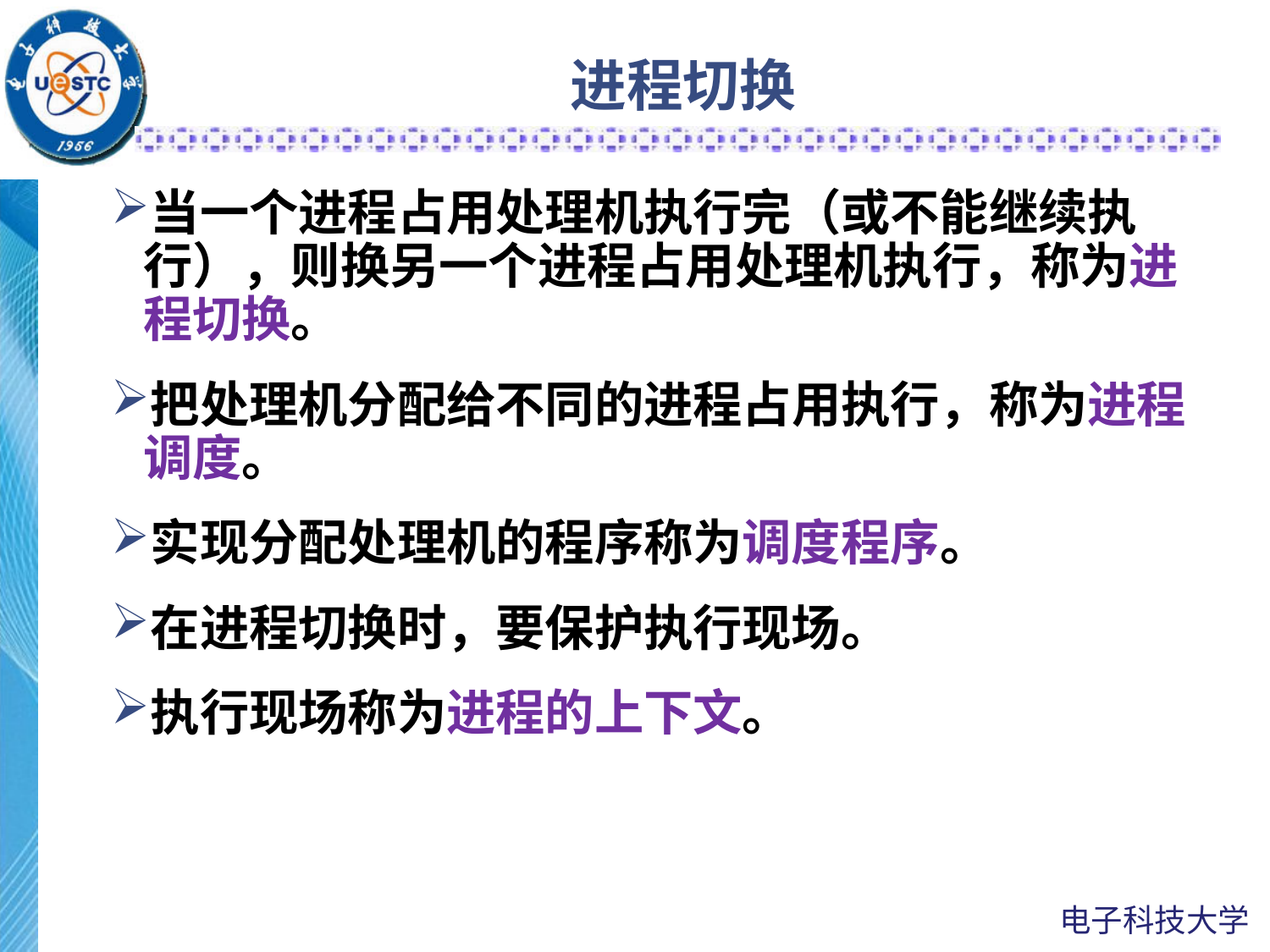

# 进程切换
当一个进程占用处理机执行完（或不能继续执行），则换另一个进程占用处理机执行，称为进程切换。
把处理机分配给不同的进程占用执行，称为进程调度。
实现分配处理机的程序称为调度程序。
在进程切换时，要保护执行现场。
执行现场称为进程的上下文。